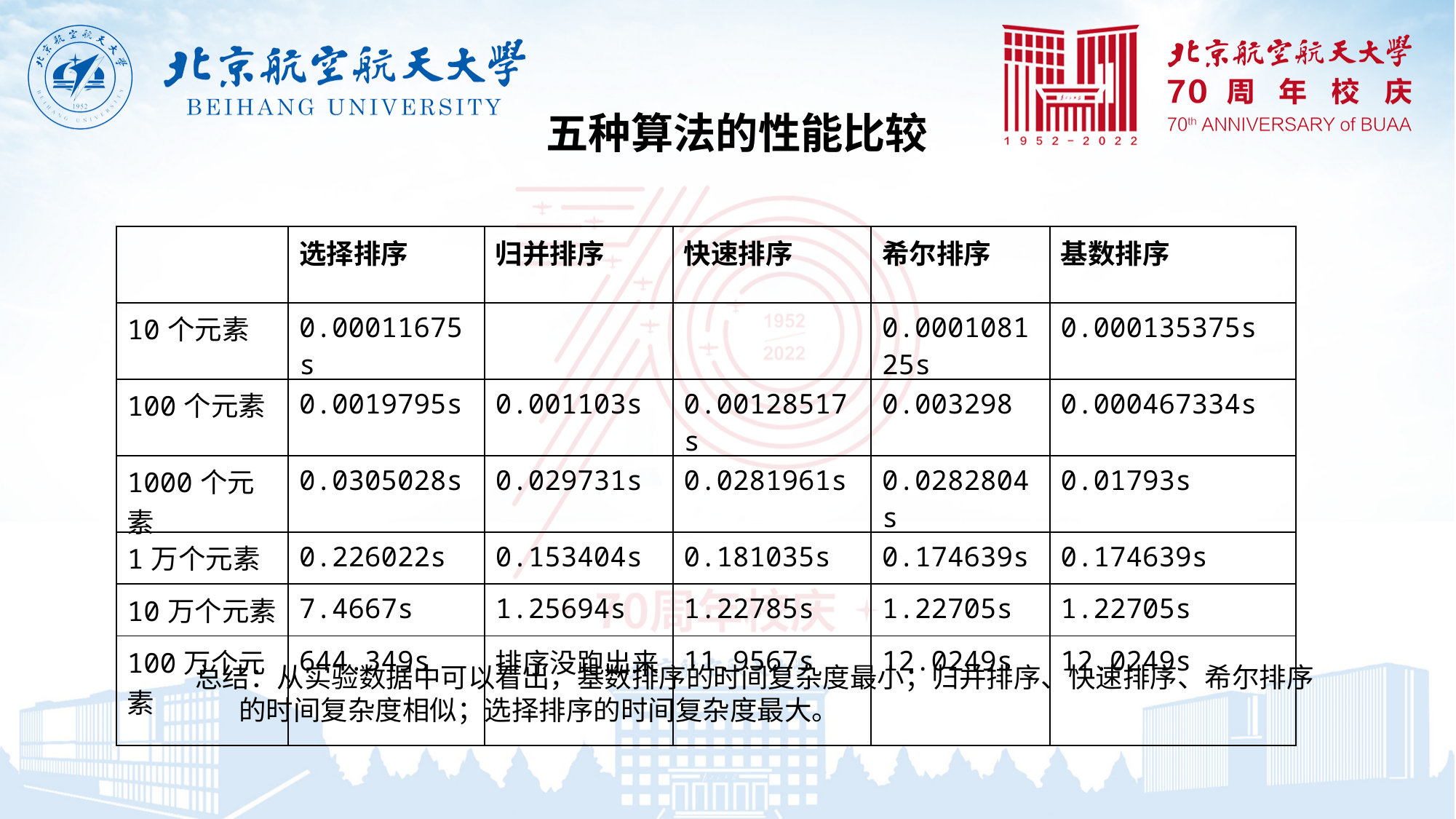

五种算法的性能比较
|  | 选择排序 | 归并排序 | 快速排序 | 希尔排序 | 基数排序 |
| --- | --- | --- | --- | --- | --- |
| 10个元素 | 0.00011675s |  |  | 0.000108125s | 0.000135375s |
| 100个元素 | 0.0019795s | 0.001103s | 0.00128517s | 0.003298 | 0.000467334s |
| 1000个元素 | 0.0305028s | 0.029731s | 0.0281961s | 0.0282804s | 0.01793s |
| 1万个元素 | 0.226022s | 0.153404s | 0.181035s | 0.174639s | 0.174639s |
| 10万个元素 | 7.4667s | 1.25694s | 1.22785s | 1.22705s | 1.22705s |
| 100万个元素 | 644.349s | 排序没跑出来 | 11.9567s | 12.0249s | 12.0249s |
总结：从实验数据中可以看出，基数排序的时间复杂度最小；归并排序、快速排序、希尔排序
      的时间复杂度相似；选择排序的时间复杂度最大。